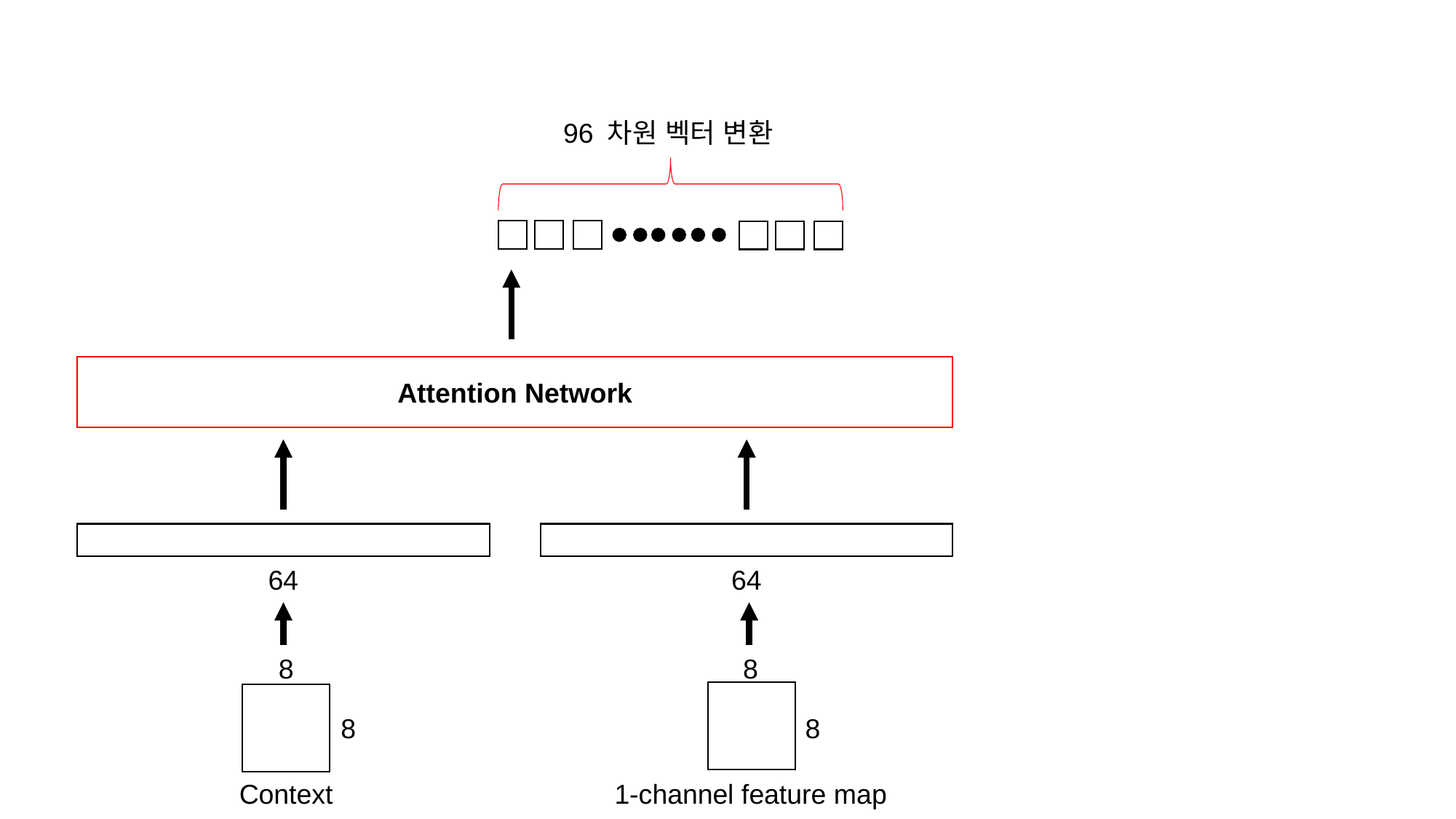

96 차원 벡터 변환

Attention Network

64
64
8
8

8
8
Context
1-channel feature map